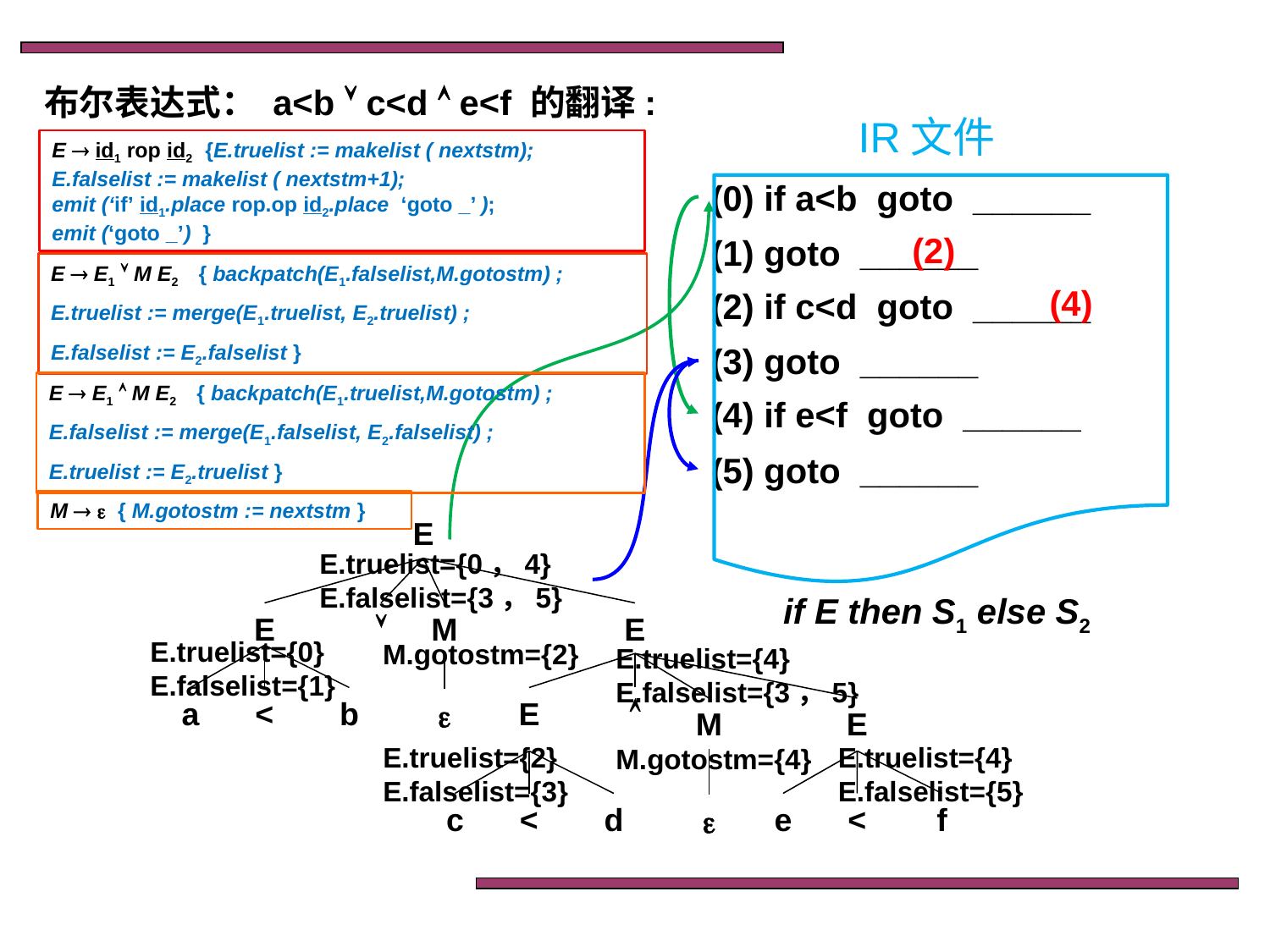

布尔表达式： a<b ∨ c<d ∧ e<f 的翻译:
IR文件
E → id1 rop id2   {E.truelist := makelist ( nextstm);
E.falselist := makelist ( nextstm+1);
emit (‘if’ id1.place rop.op id2.place  ‘goto _’ );
emit (‘goto _’)  }
(0) if a<b  goto  ______

(2)
(1) goto  ______
E → E1 ∨ M E2      { backpatch(E1.falselist,M.gotostm) ;
E.truelist := merge(E1.truelist, E2.truelist) ;
E.falselist := E2.falselist }
(4)
(2) if c<d  goto  ______
(3) goto  ______
E → E1 ∧ M E2      { backpatch(E1.truelist,M.gotostm) ;
E.falselist := merge(E1.falselist, E2.falselist) ;
E.truelist := E2.truelist }
(4) if e<f  goto  ______
(5) goto  ______
M → ε  { M.gotostm := nextstm }
E
E.truelist={0，4}
E.falselist={3，5}
if E then S1 else S2
E
∨
M
E
E.truelist={0}
E.falselist={1}
M.gotostm={2}
E.truelist={4}
E.falselist={3，5}
a
<
b
E
∧
ε
M
E
E.truelist={2}
E.falselist={3}
E.truelist={4}
E.falselist={5}
M.gotostm={4}
c
<
d
e
<
f
ε
55